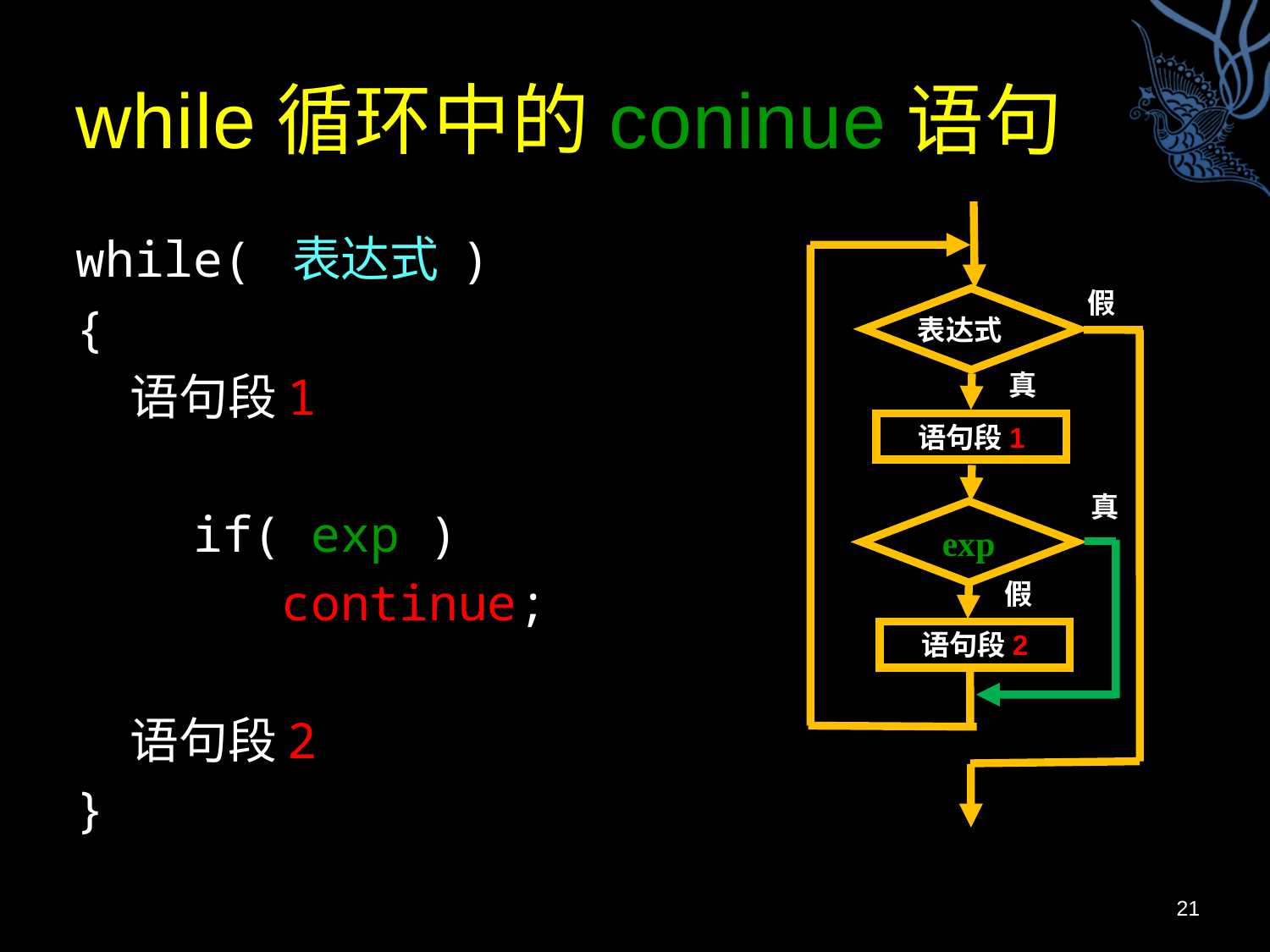

# while循环中的coninue语句

假
表达式

真

语句段1

真
exp

假

语句段2

while( 表达式 )
{
    语句段1

    if( exp )
       continue;

    语句段2
}

21